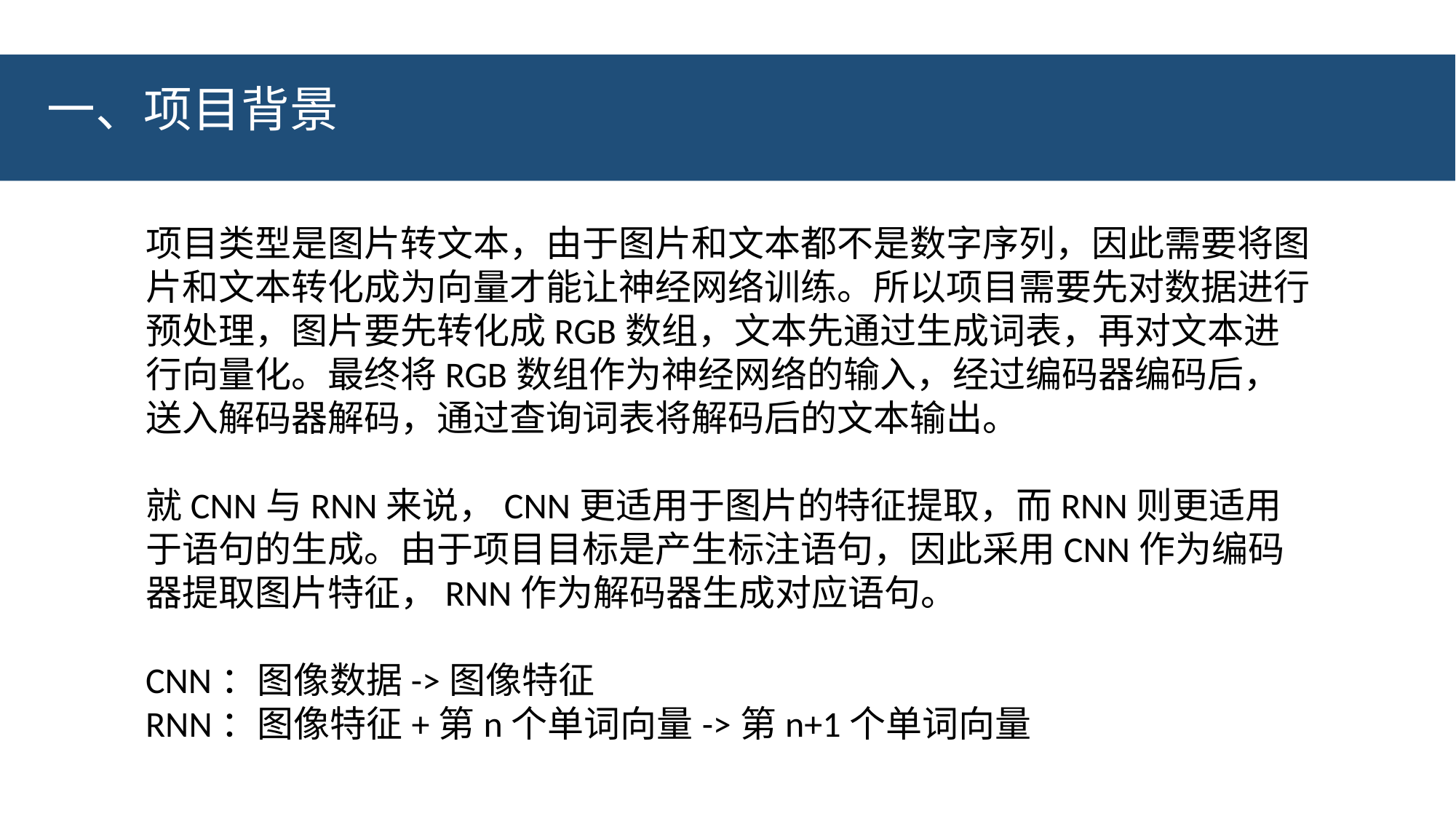

# 一、项目背景
项目类型是图片转文本，由于图片和文本都不是数字序列，因此需要将图片和文本转化成为向量才能让神经网络训练。所以项目需要先对数据进行预处理，图片要先转化成RGB数组，文本先通过生成词表，再对文本进行向量化。最终将RGB数组作为神经网络的输入，经过编码器编码后，送入解码器解码，通过查询词表将解码后的文本输出。

就CNN与RNN来说，CNN更适用于图片的特征提取，而RNN则更适用于语句的生成。由于项目目标是产生标注语句，因此采用CNN作为编码器提取图片特征，RNN作为解码器生成对应语句。

CNN：图像数据->图像特征
RNN：图像特征+第n个单词向量->第n+1个单词向量